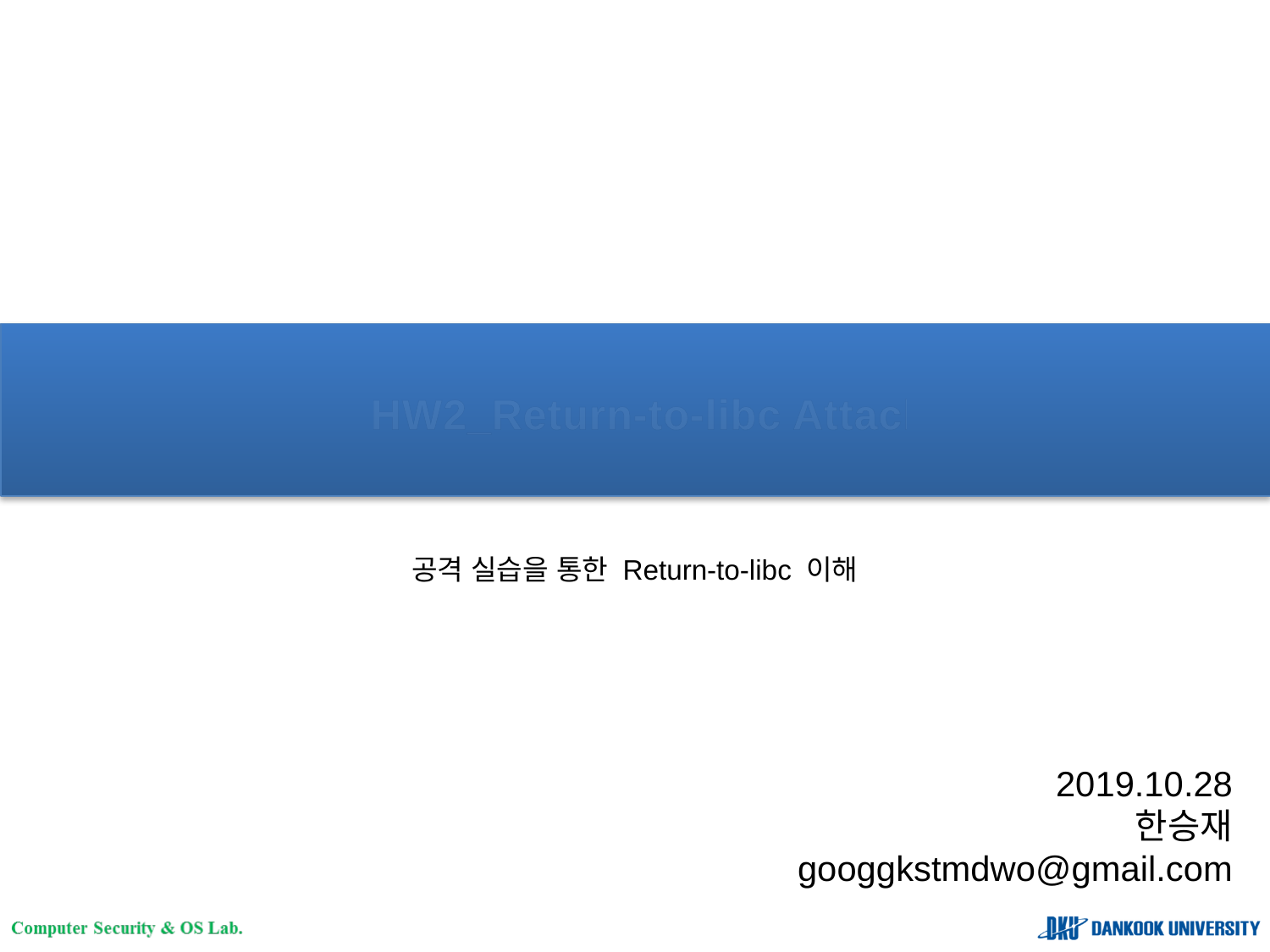

# HW2_Return-to-libc Attack
공격 실습을 통한 Return-to-libc 이해
2019.10.28
한승재
googgkstmdwo@gmail.com